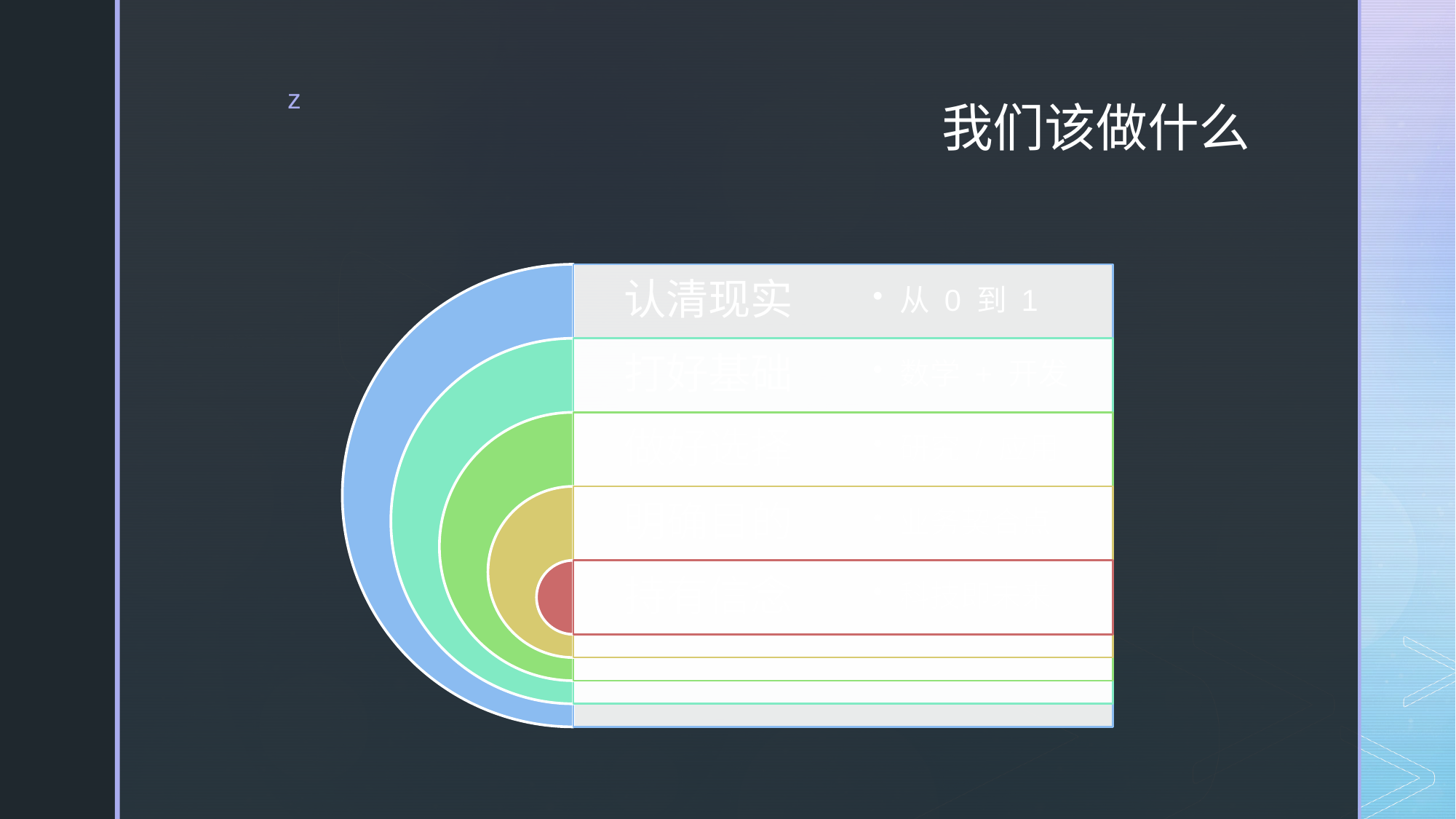

# 我们该做什么
认清现实
打好基础
做好选择
明确目的
持有信念
从 0 到 1
数学 + 开发
研究 / 应用
业务契合点
科技即未来